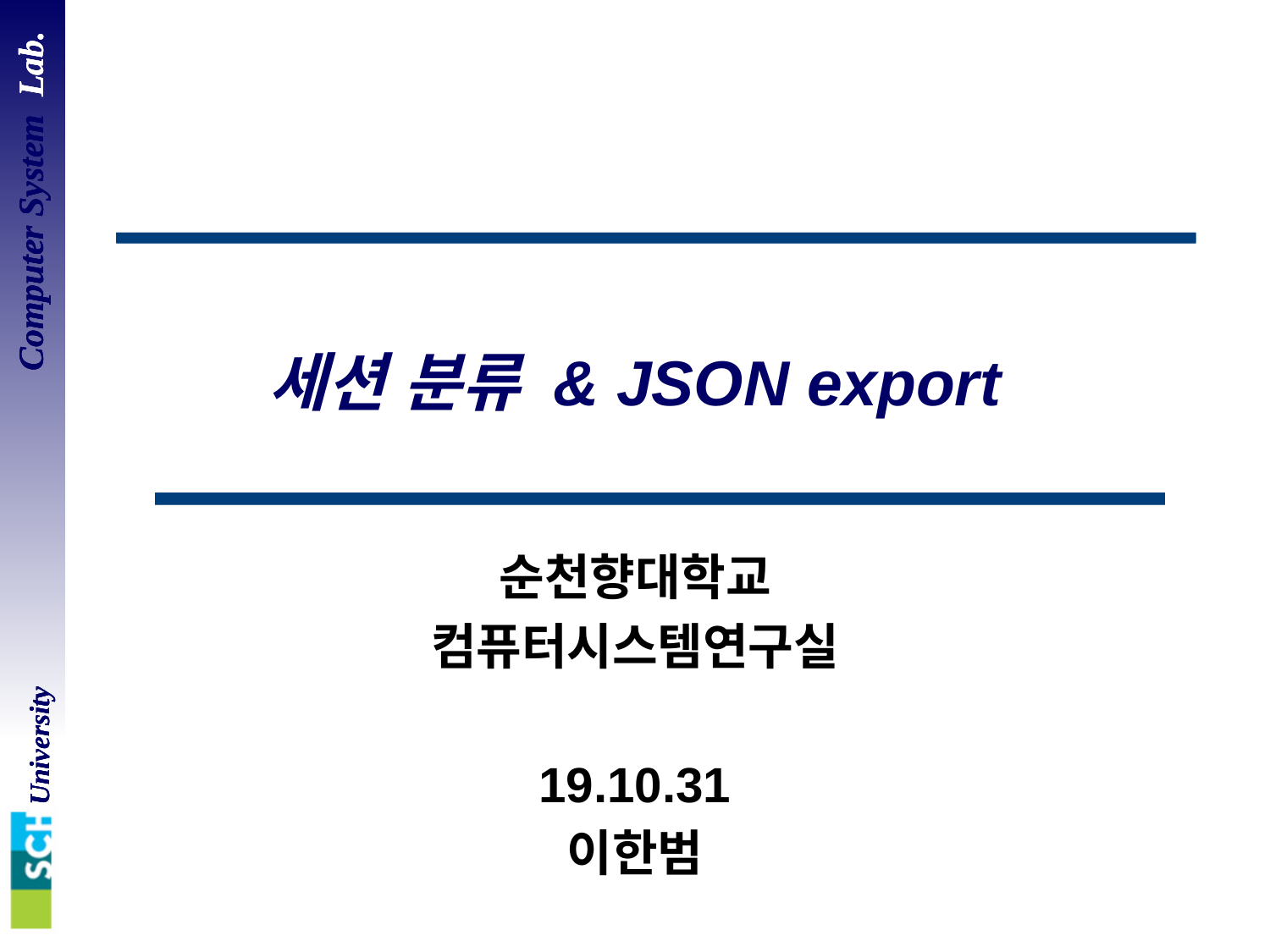

# 세션 분류 & JSON export
순천향대학교
컴퓨터시스템연구실

19.10.31
이한범